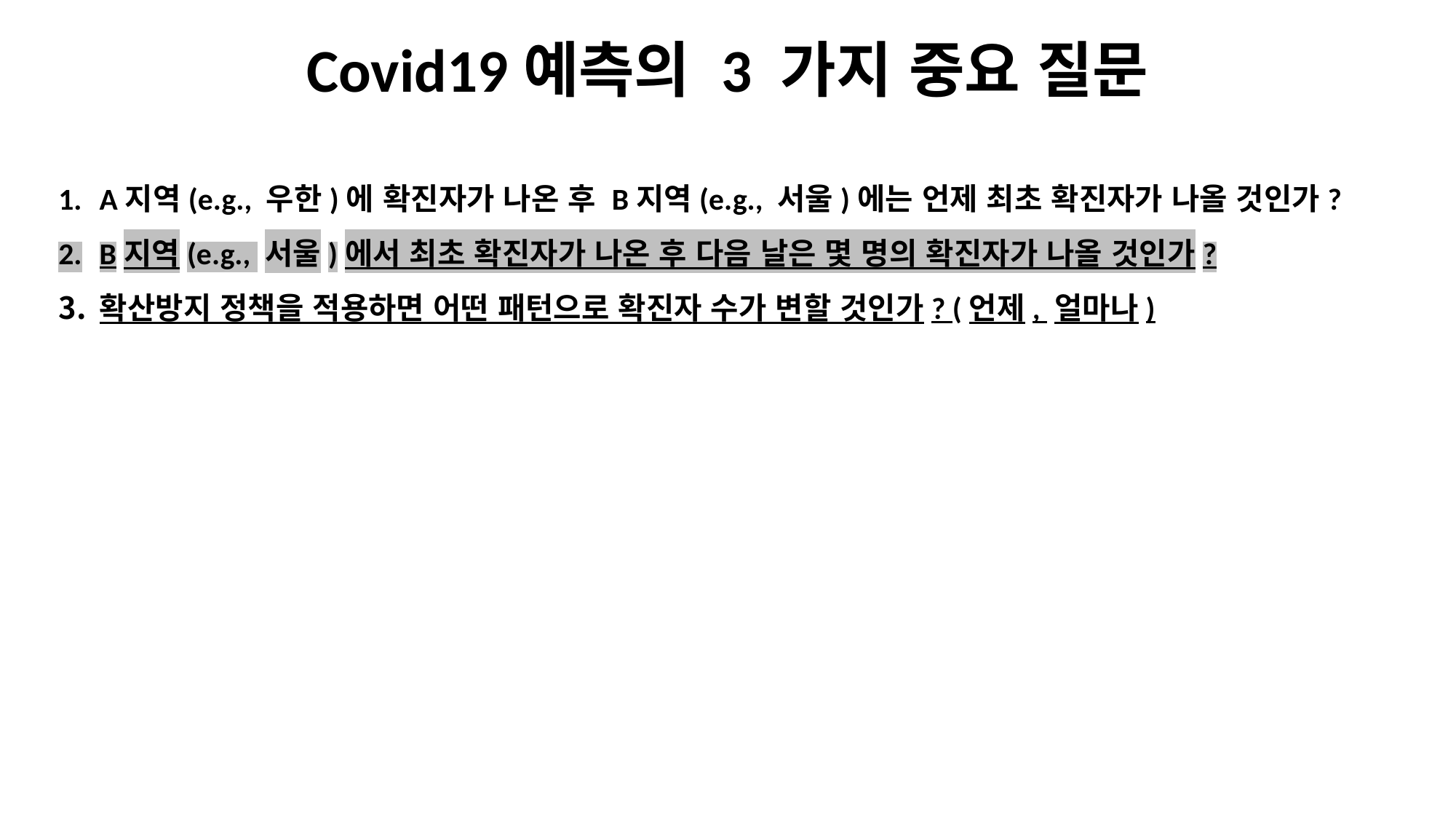

# Covid19예측의 3 가지 중요 질문
A지역(e.g., 우한)에 확진자가 나온 후 B지역(e.g., 서울)에는 언제 최초 확진자가 나올 것인가?
B지역(e.g., 서울)에서 최초 확진자가 나온 후 다음 날은 몇 명의 확진자가 나올 것인가?
확산방지 정책을 적용하면 어떤 패턴으로 확진자 수가 변할 것인가? (언제, 얼마나)